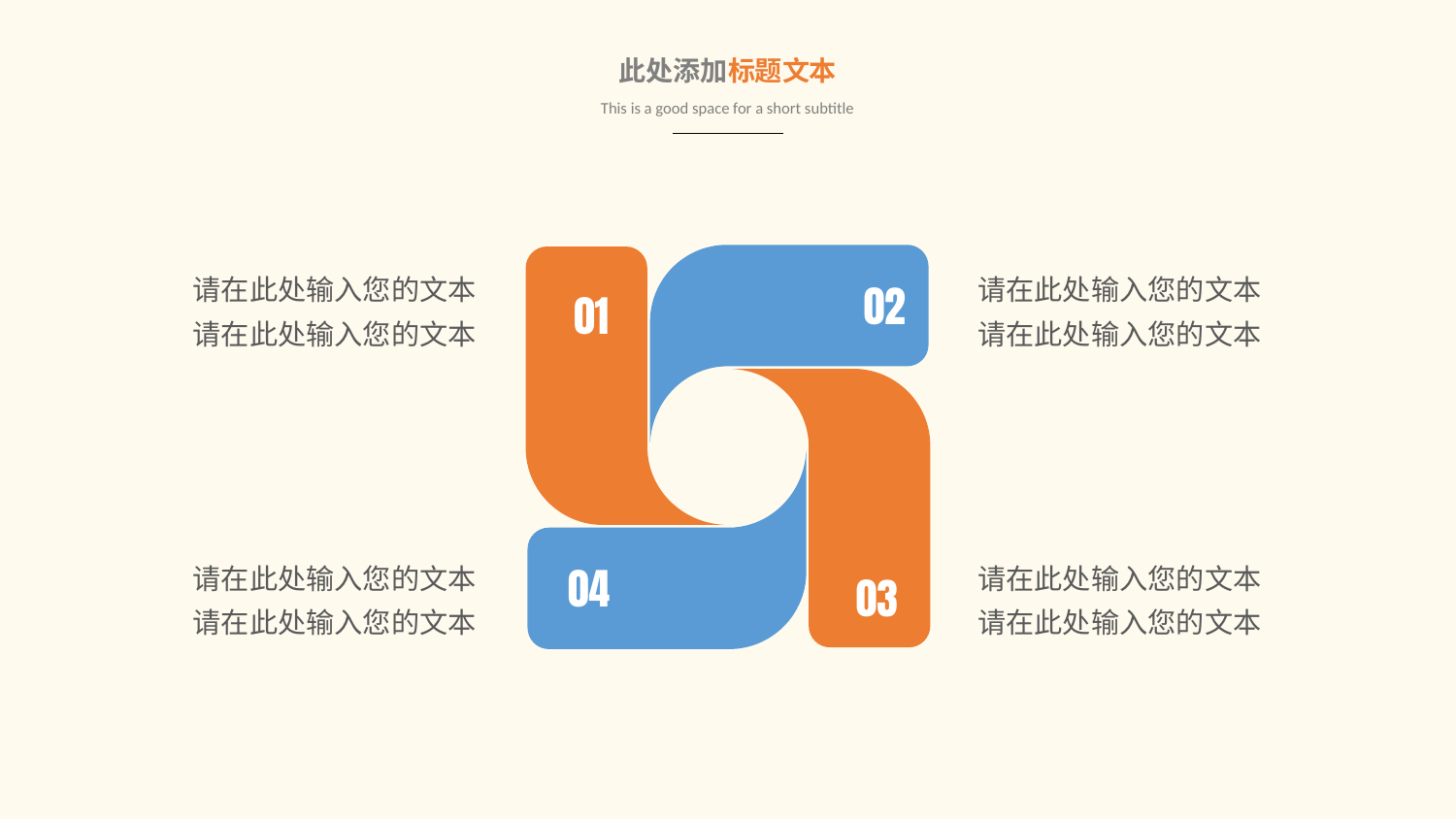

此处添加标题文本
This is a good space for a short subtitle

02

01
请在此处输入您的文本
请在此处输入您的文本
请在此处输入您的文本
请在此处输入您的文本

03

04
请在此处输入您的文本
请在此处输入您的文本
请在此处输入您的文本
请在此处输入您的文本